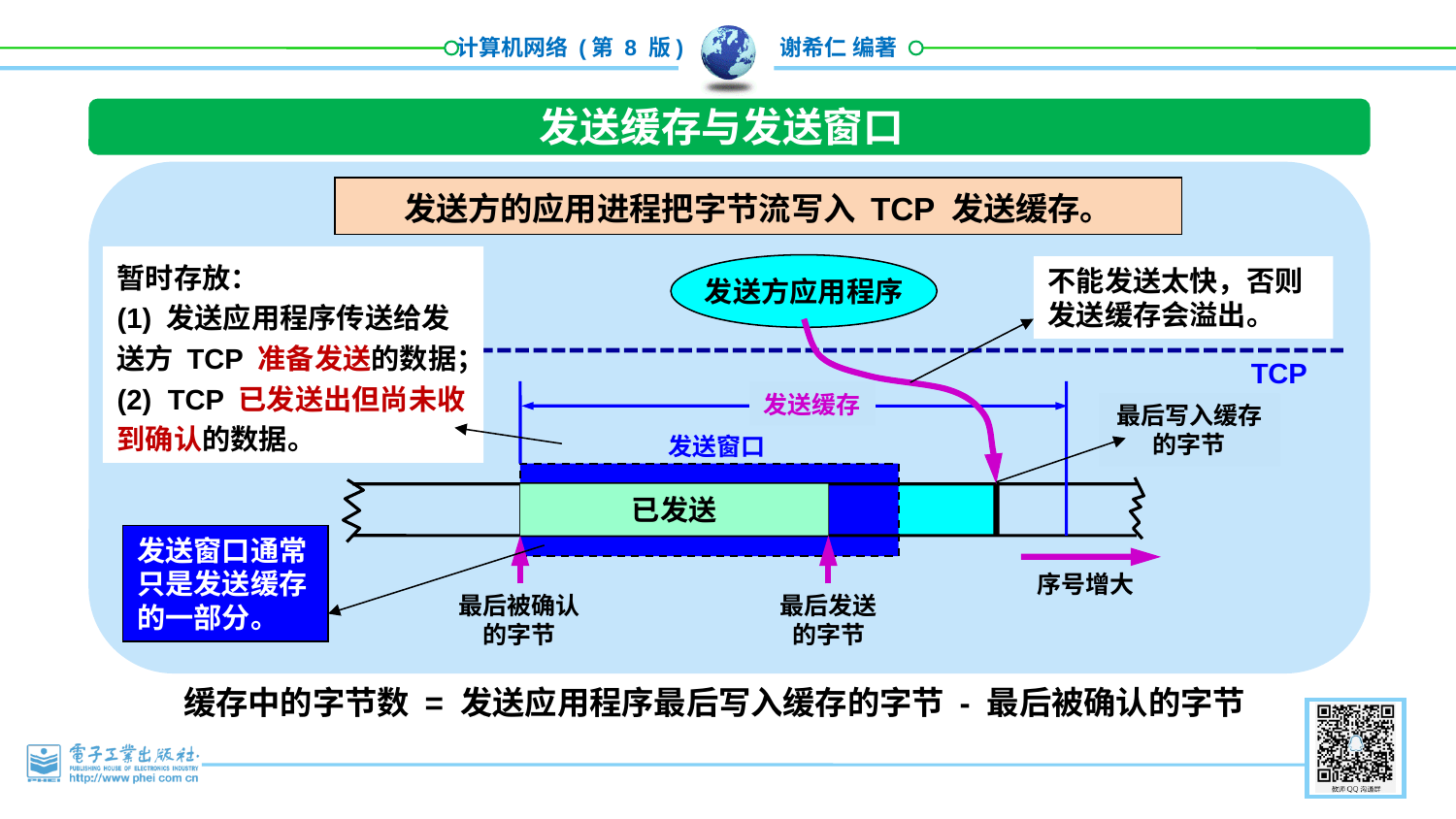

发送缓存与发送窗口

发送方的应用进程把字节流写入 TCP 发送缓存。
暂时存放：
(1) 发送应用程序传送给发送方 TCP 准备发送的数据；
(2)  TCP 已发送出但尚未收到确认的数据。
发送方应用程序

TCP

发送缓存

发送窗口

已发送

序号增大
最后被确认
的字节
最后发送
的字节
不能发送太快，否则发送缓存会溢出。
最后写入缓存
的字节
发送窗口通常只是发送缓存的一部分。
缓存中的字节数 = 发送应用程序最后写入缓存的字节 - 最后被确认的字节